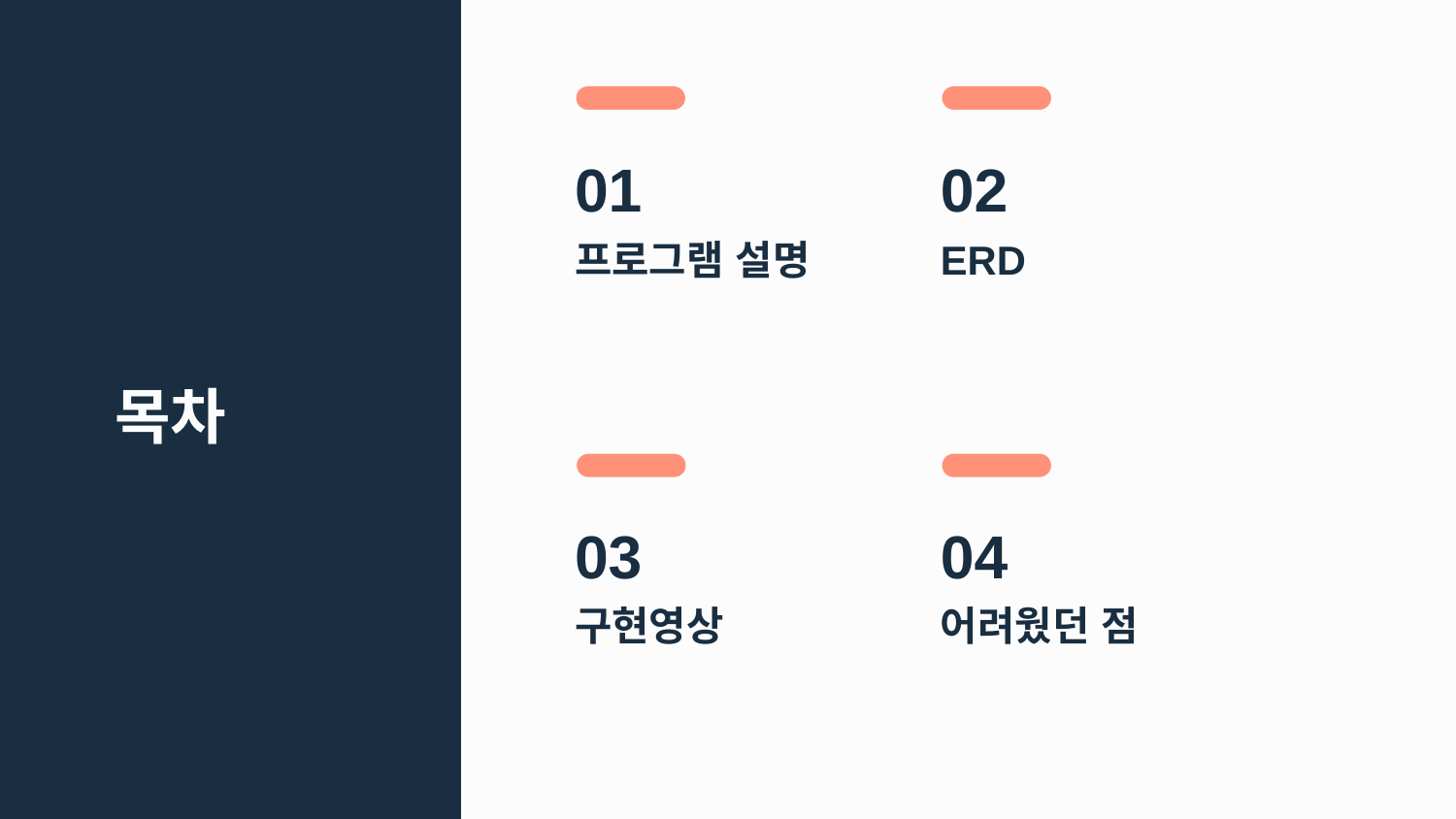

# 01
02
프로그램 설명
ERD
목차
03
04
구현영상
어려웠던 점